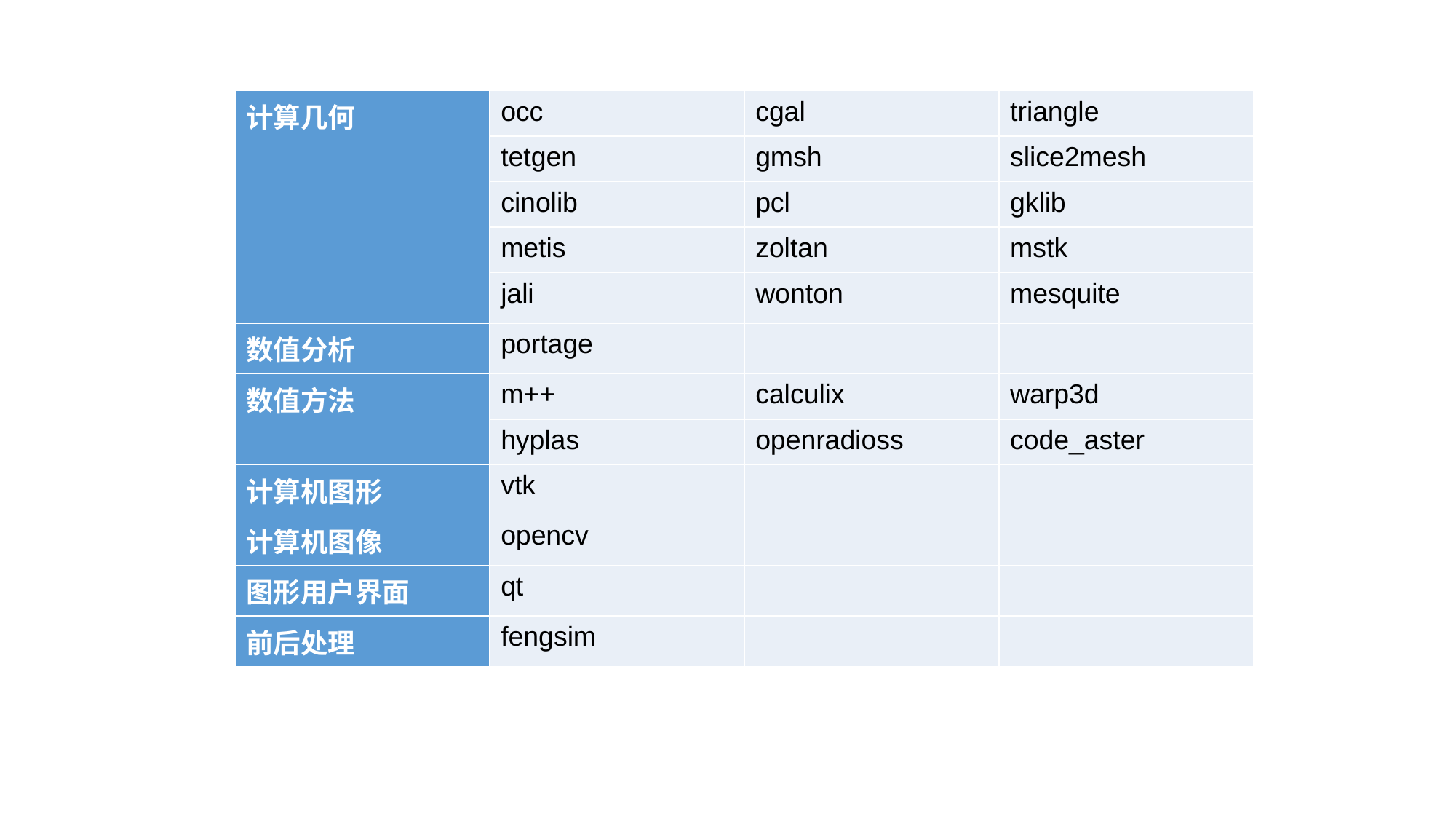

| 计算几何 | occ | cgal | triangle |
| --- | --- | --- | --- |
|  | tetgen | gmsh | slice2mesh |
|  | cinolib | pcl | gklib |
|  | metis | zoltan | mstk |
|  | jali | wonton | mesquite |
| 数值分析 | portage |  |  |
| 数值方法 | m++ | calculix | warp3d |
|  | hyplas | openradioss | code\_aster |
| 计算机图形 | vtk |  |  |
| 计算机图像 | opencv |  |  |
| 图形用户界面 | qt |  |  |
| 前后处理 | fengsim |  |  |